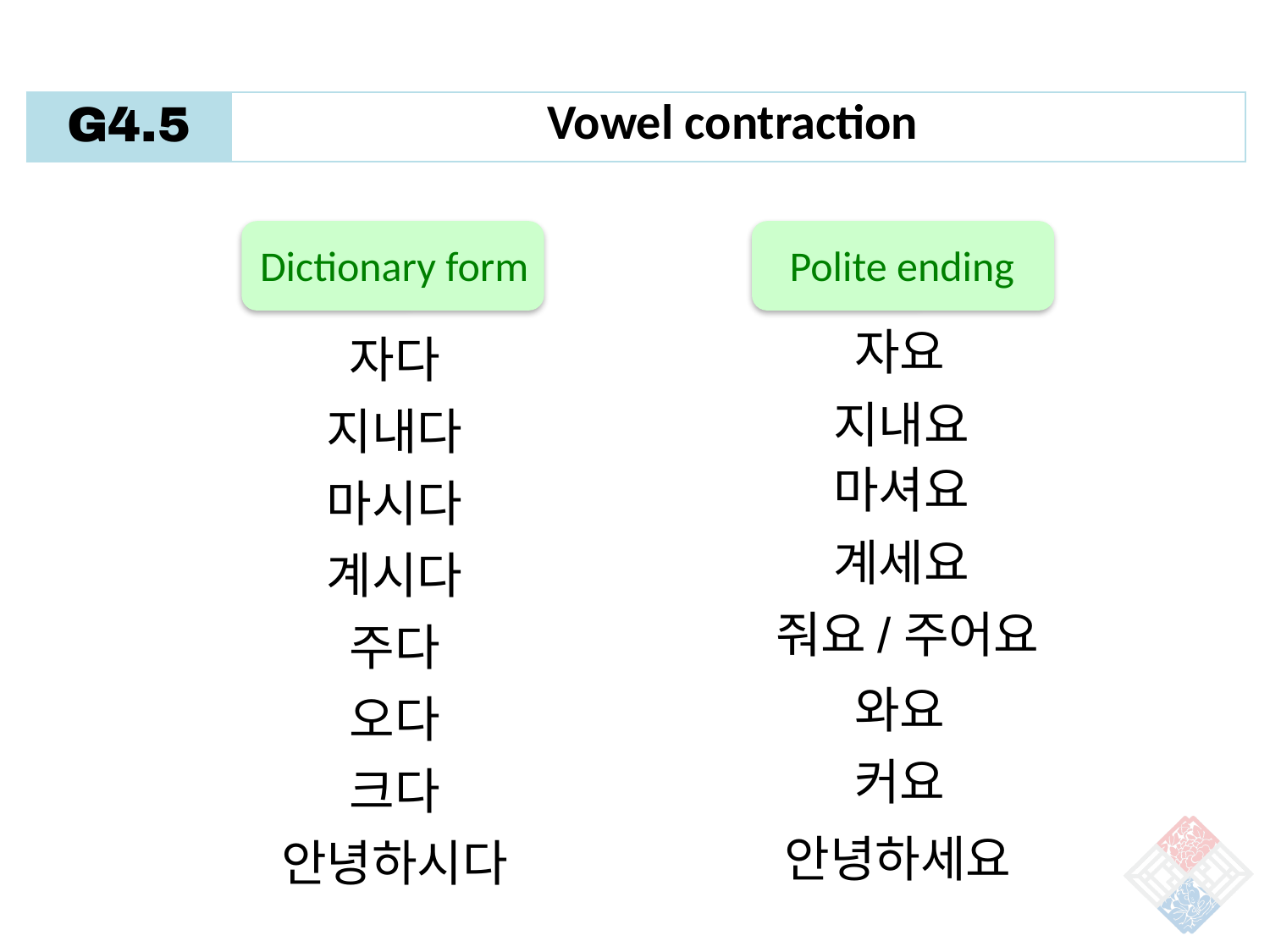

| G4.5 | Vowel contraction |
| --- | --- |

Dictionary form
Polite ending
자다
지내다
마시다
계시다
주다
오다
크다
안녕하시다
자요
지내요
마셔요
계세요
줘요/주어요
와요
커요
안녕하세요